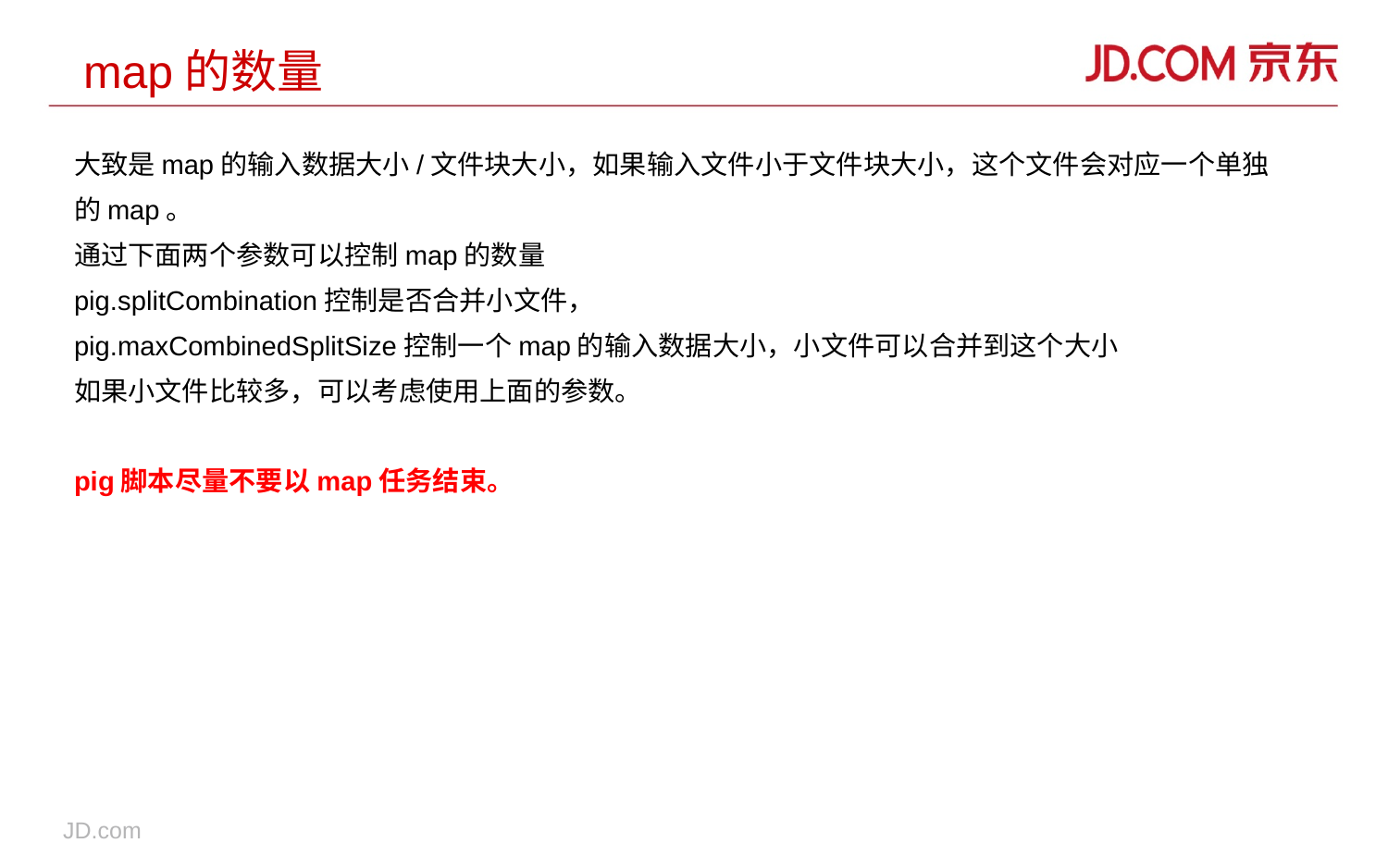

# map的数量
大致是map的输入数据大小/文件块大小，如果输入文件小于文件块大小，这个文件会对应一个单独的map。
通过下面两个参数可以控制map的数量
pig.splitCombination控制是否合并小文件，
pig.maxCombinedSplitSize控制一个map的输入数据大小，小文件可以合并到这个大小
如果小文件比较多，可以考虑使用上面的参数。

pig脚本尽量不要以map任务结束。